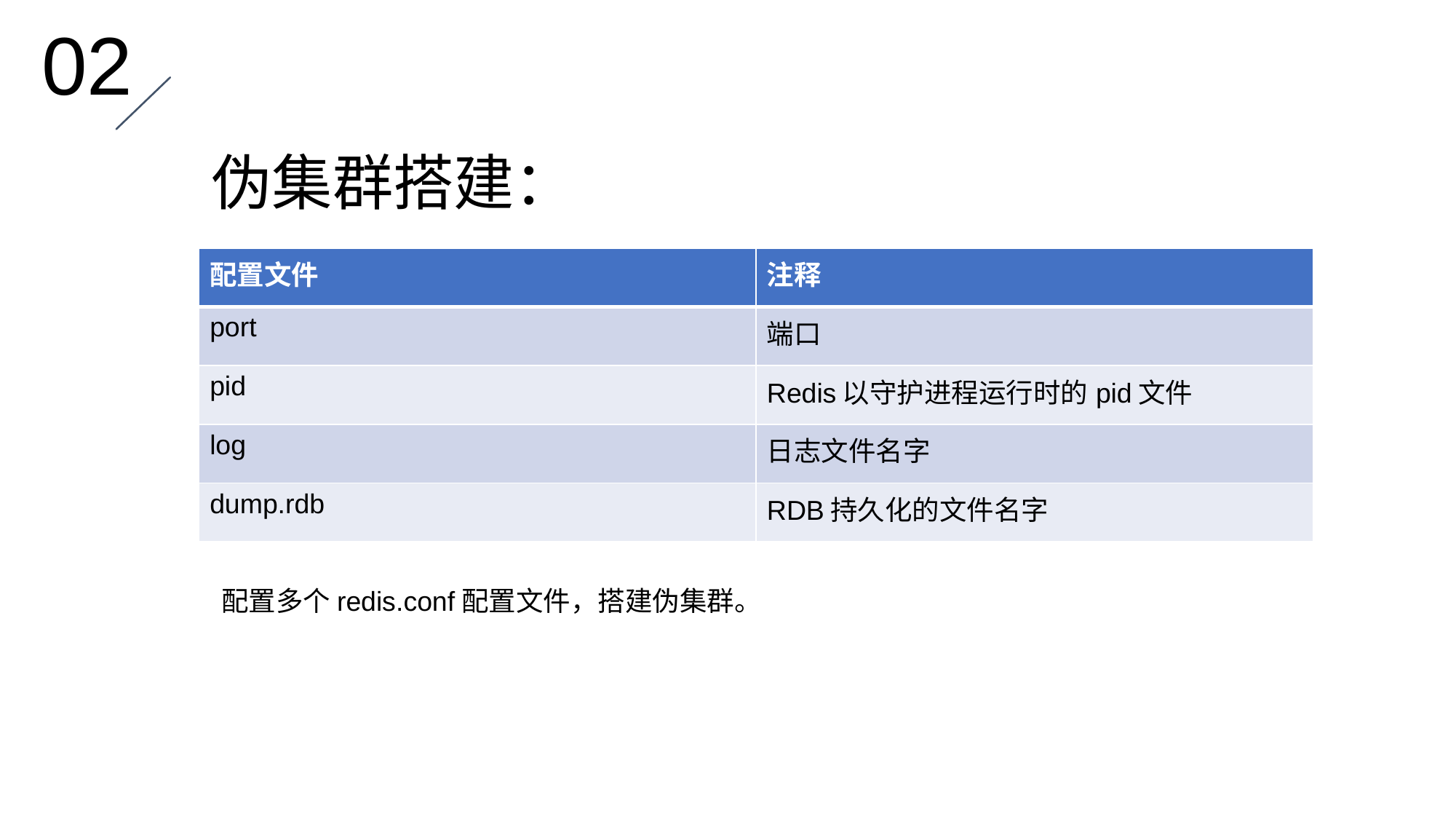

02
伪集群搭建：
| 配置文件 | 注释 |
| --- | --- |
| port | 端口 |
| pid | Redis以守护进程运行时的pid文件 |
| log | 日志文件名字 |
| dump.rdb | RDB持久化的文件名字 |
配置多个redis.conf配置文件，搭建伪集群。